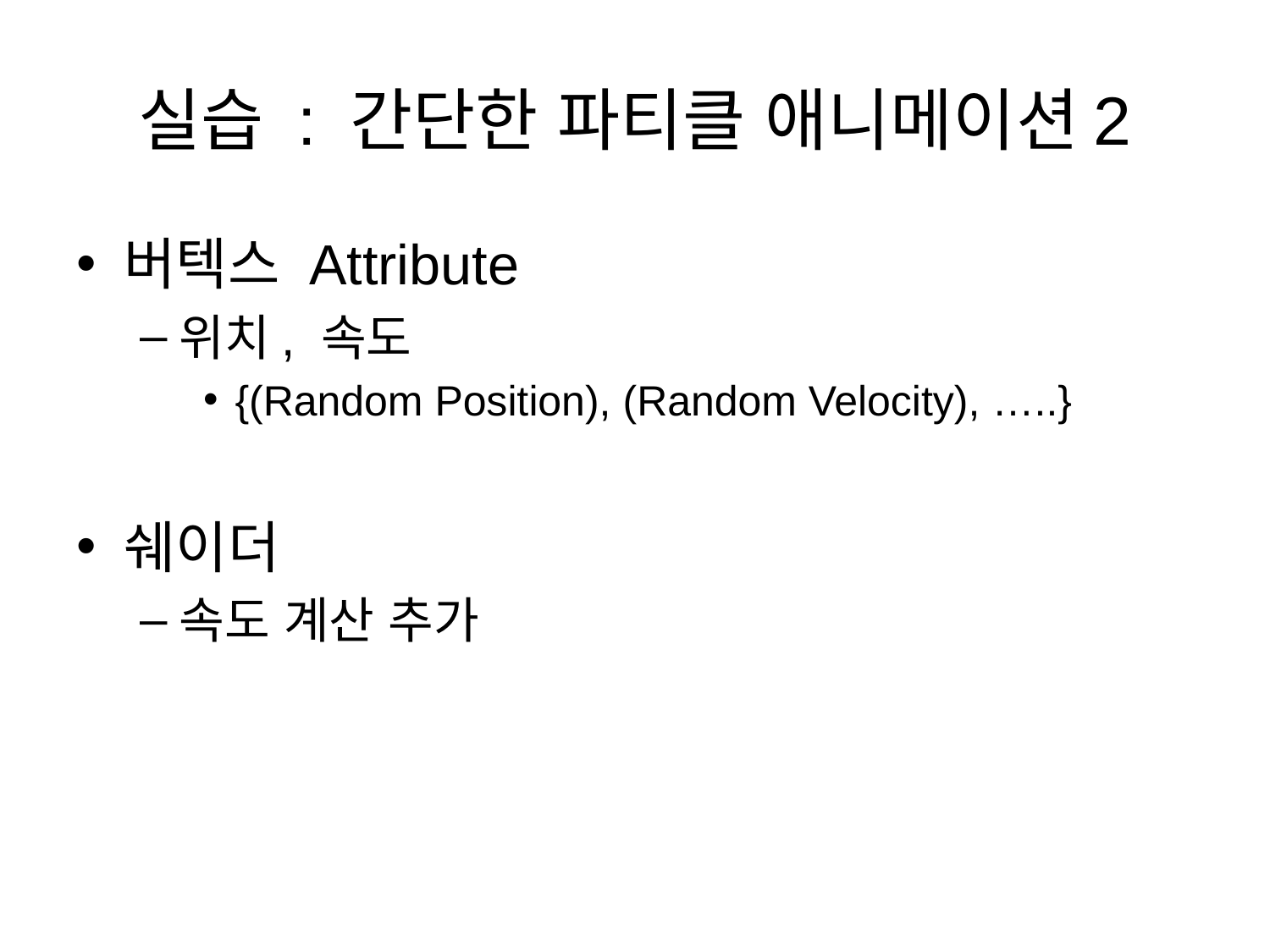

# 실습 : 간단한 파티클 애니메이션2
버텍스 Attribute
위치, 속도
{(Random Position), (Random Velocity), …..}

쉐이더
속도 계산 추가